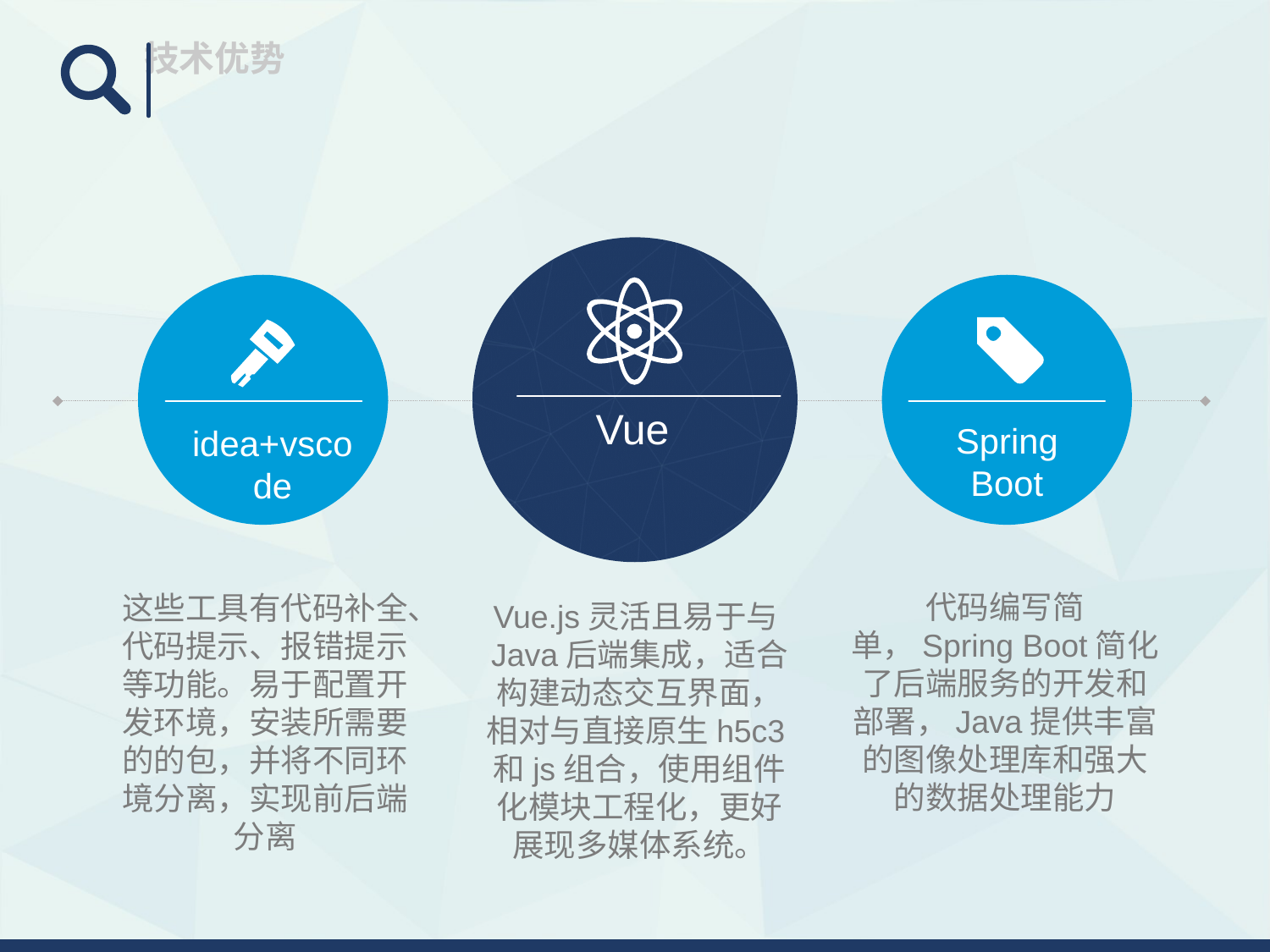

技术优势

Vue
Spring Boot
idea+vscode
代码编写简单，Spring Boot简化了后端服务的开发和部署，Java提供丰富的图像处理库和强大的数据处理能力
这些工具有代码补全、代码提示、报错提示等功能。易于配置开发环境，安装所需要的的包，并将不同环境分离，实现前后端分离
Vue.js灵活且易于与Java后端集成，适合构建动态交互界面，相对与直接原生h5c3和js组合，使用组件化模块工程化，更好展现多媒体系统。